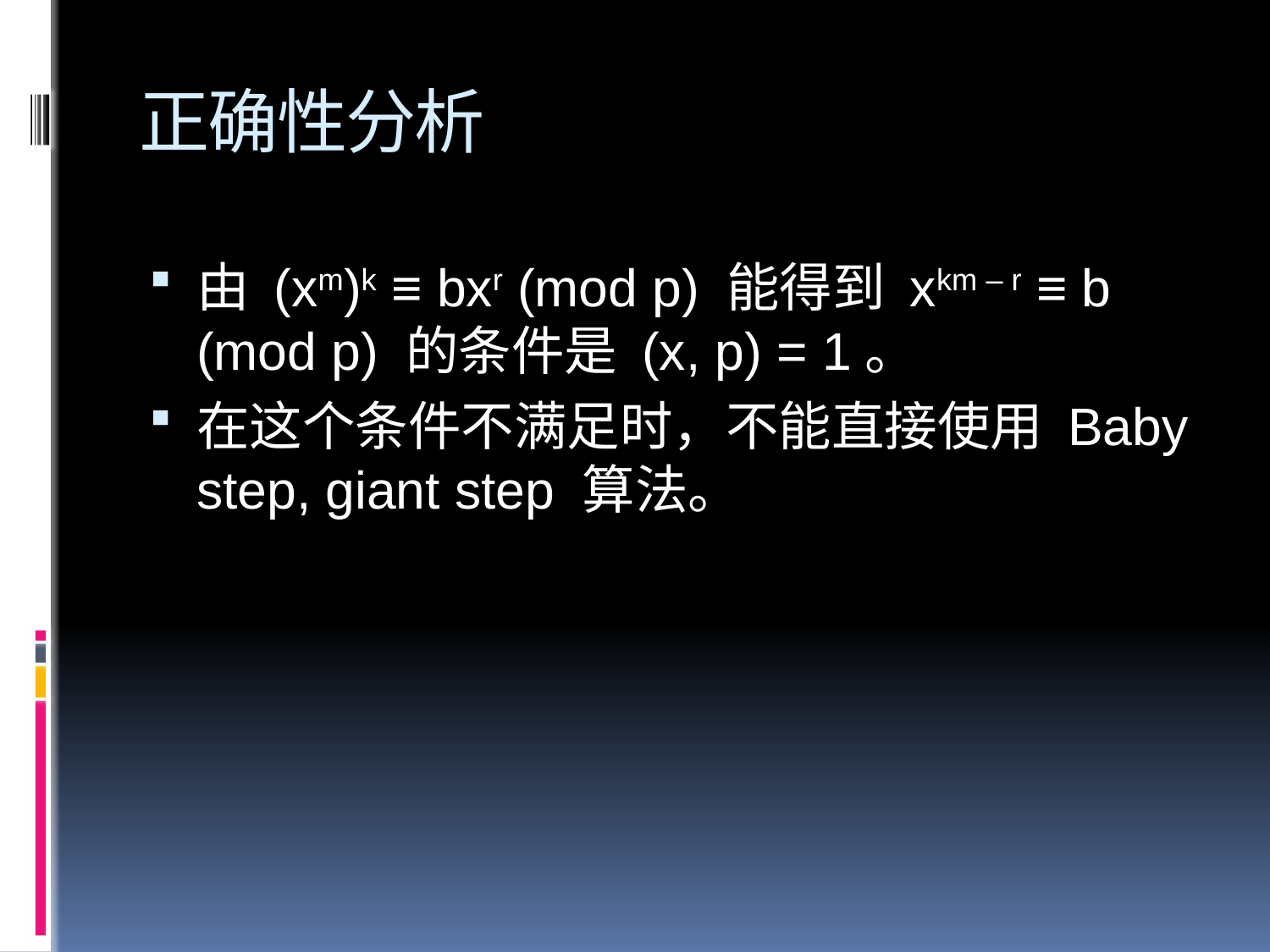

# 正确性分析
由 (xm)k ≡ bxr (mod p) 能得到 xkm – r ≡ b (mod p) 的条件是 (x, p) = 1。
在这个条件不满足时，不能直接使用 Baby step, giant step 算法。